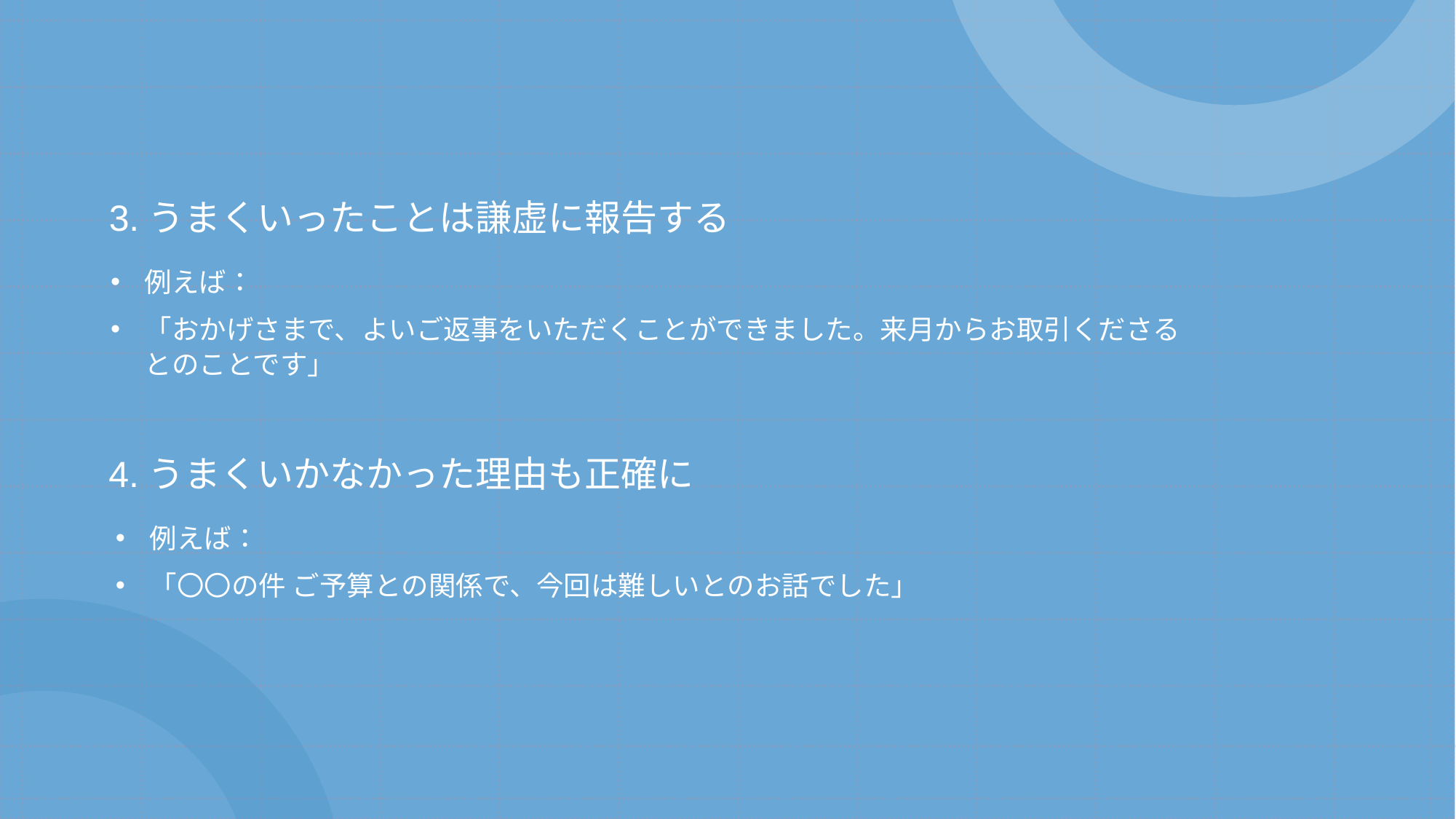

3.うまくいったことは謙虚に報告する
例えば：
「おかげさまで、よいご返事をいただくことができました。来月からお取引くださるとのことです」
4.うまくいかなかった理由も正確に
例えば：
「〇〇の件 ご予算との関係で、今回は難しいとのお話でした」